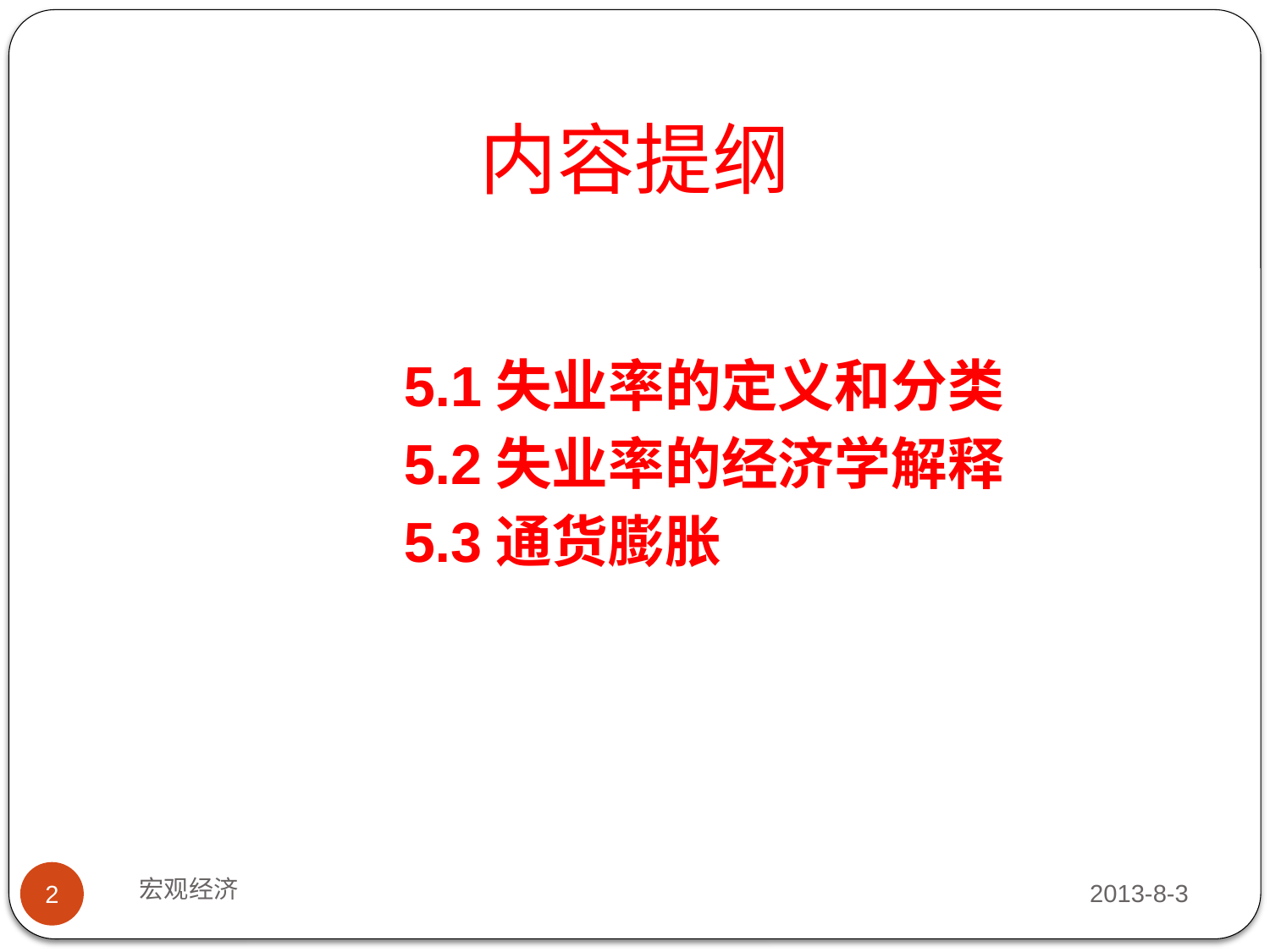

# 内容提纲

5.1失业率的定义和分类
5.2失业率的经济学解释
5.3通货膨胀
宏观经济
2013-8-3
2